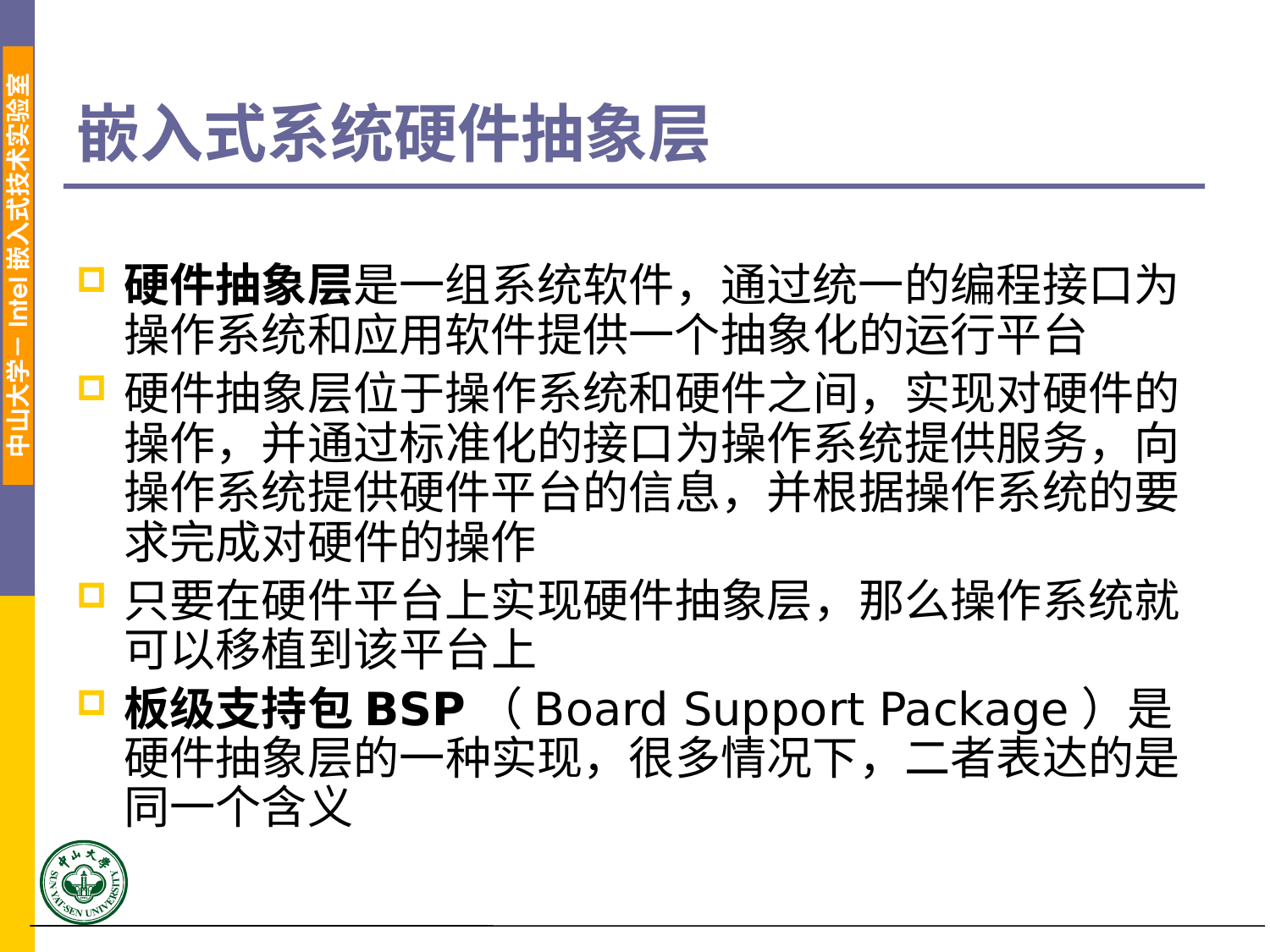

# 嵌入式系统硬件抽象层
硬件抽象层是一组系统软件，通过统一的编程接口为操作系统和应用软件提供一个抽象化的运行平台
硬件抽象层位于操作系统和硬件之间，实现对硬件的操作，并通过标准化的接口为操作系统提供服务，向操作系统提供硬件平台的信息，并根据操作系统的要求完成对硬件的操作
只要在硬件平台上实现硬件抽象层，那么操作系统就可以移植到该平台上
板级支持包BSP（Board Support Package）是硬件抽象层的一种实现，很多情况下，二者表达的是同一个含义